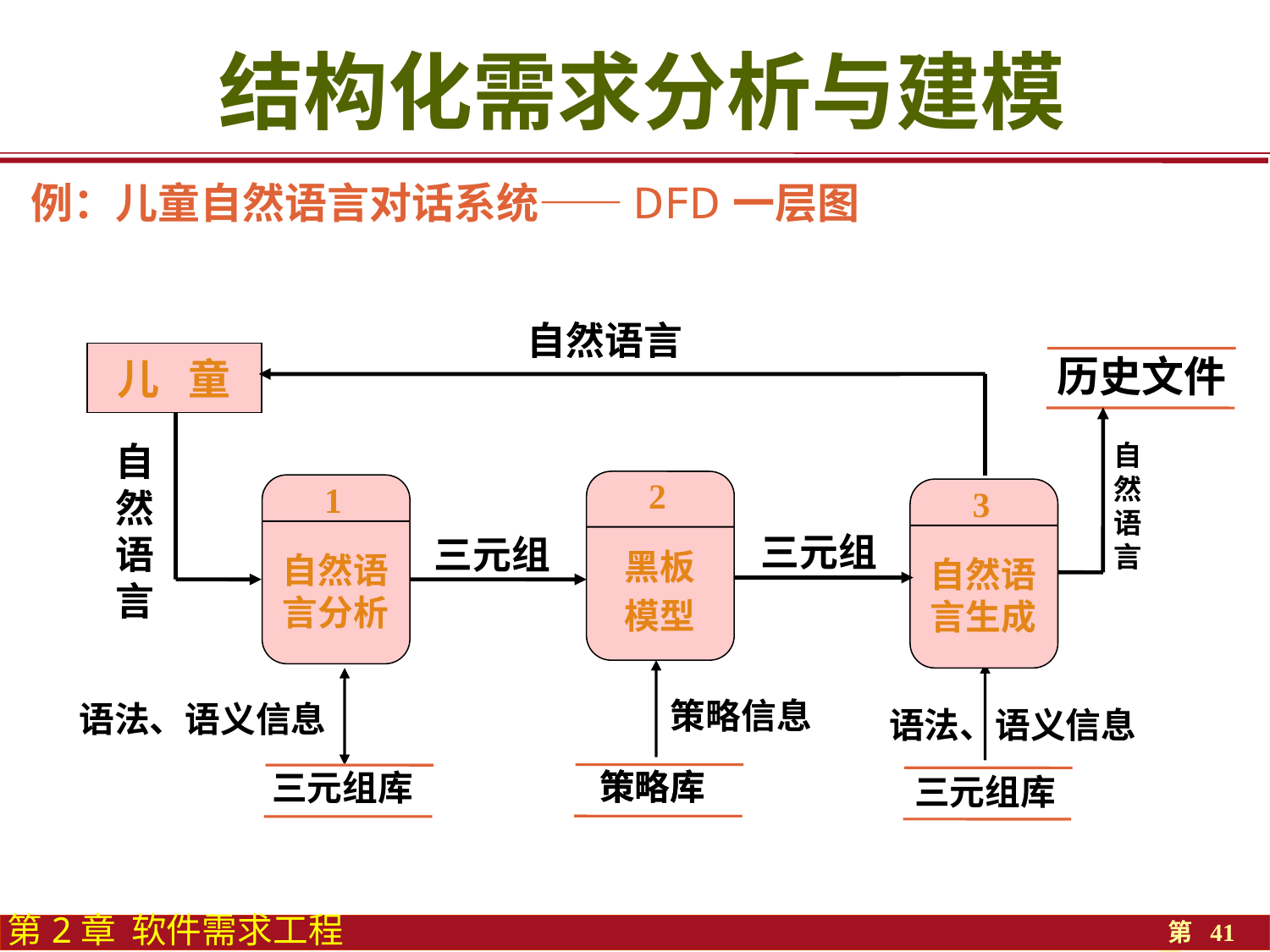

结构化需求分析与建模
例：儿童自然语言对话系统——DFD一层图
自然语言
儿   童
历史文件

自然语言
自然语言
2
1

3

三元组
三元组

黑板
模型
自然语言分析
自然语言生成

策略信息
语法、语义信息
语法、语义信息
策略库
策略库
三元组库
三元组库